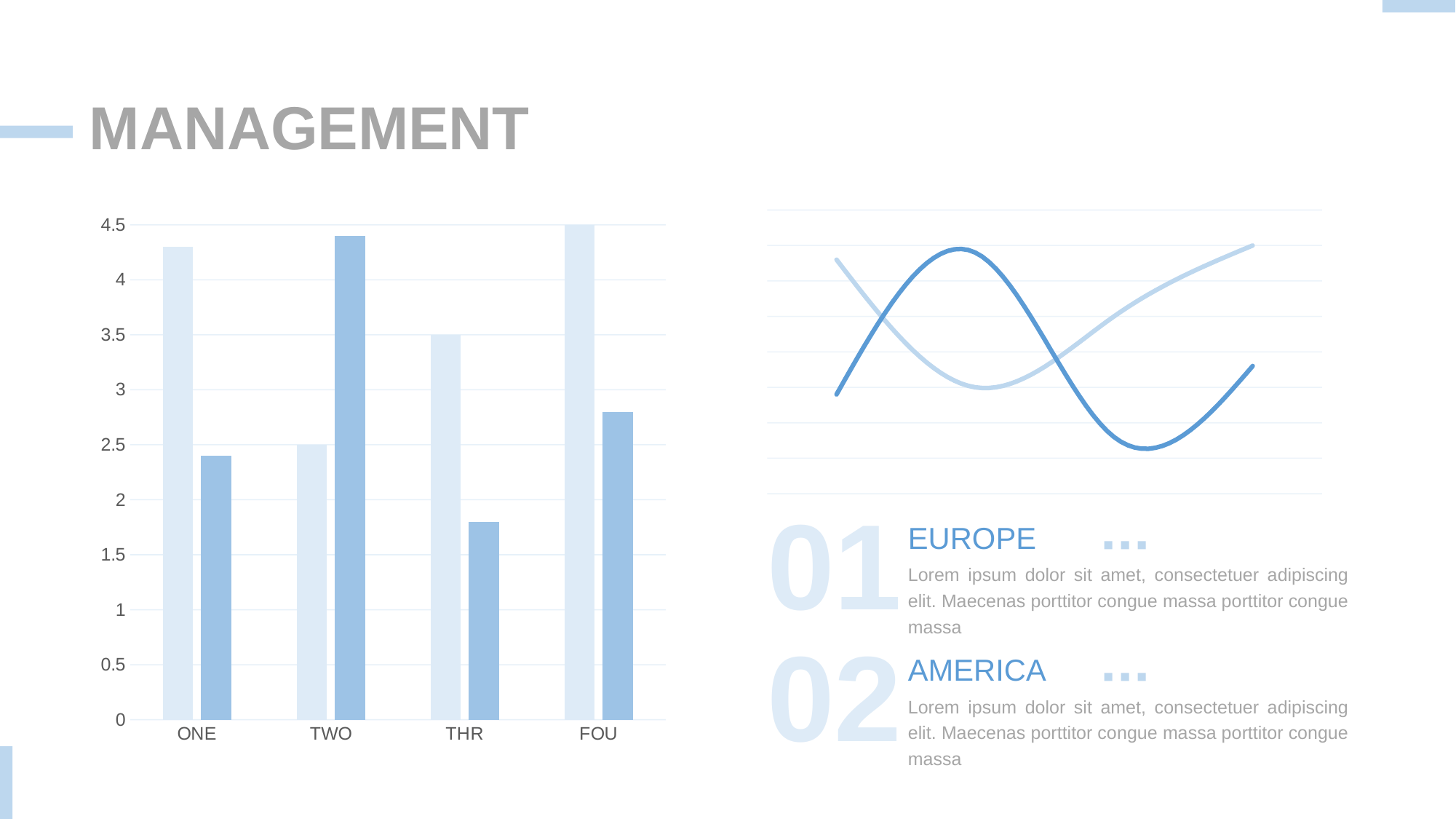

MANAGEMENT

### Chart

| Category | 系列 1 | 系列 2 |
|---|---|---|
| ONE | 4.3 | 2.4 |
| TWO | 2.5 | 4.4 |
| THR | 3.5 | 1.8 |
| FOU | 4.5 | 2.8 |

### Chart

| Category | 系列 1 | 系列 2 |
|---|---|---|
| ONE | 4.3 | 2.4 |
| TWO | 2.5 | 4.4 |
| THR | 3.5 | 1.8 |
| FOU | 4.5 | 2.8 |
01
EUROPE

Lorem ipsum dolor sit amet, consectetuer adipiscing elit. Maecenas porttitor congue massa porttitor congue massa
02
AMERICA

Lorem ipsum dolor sit amet, consectetuer adipiscing elit. Maecenas porttitor congue massa porttitor congue massa